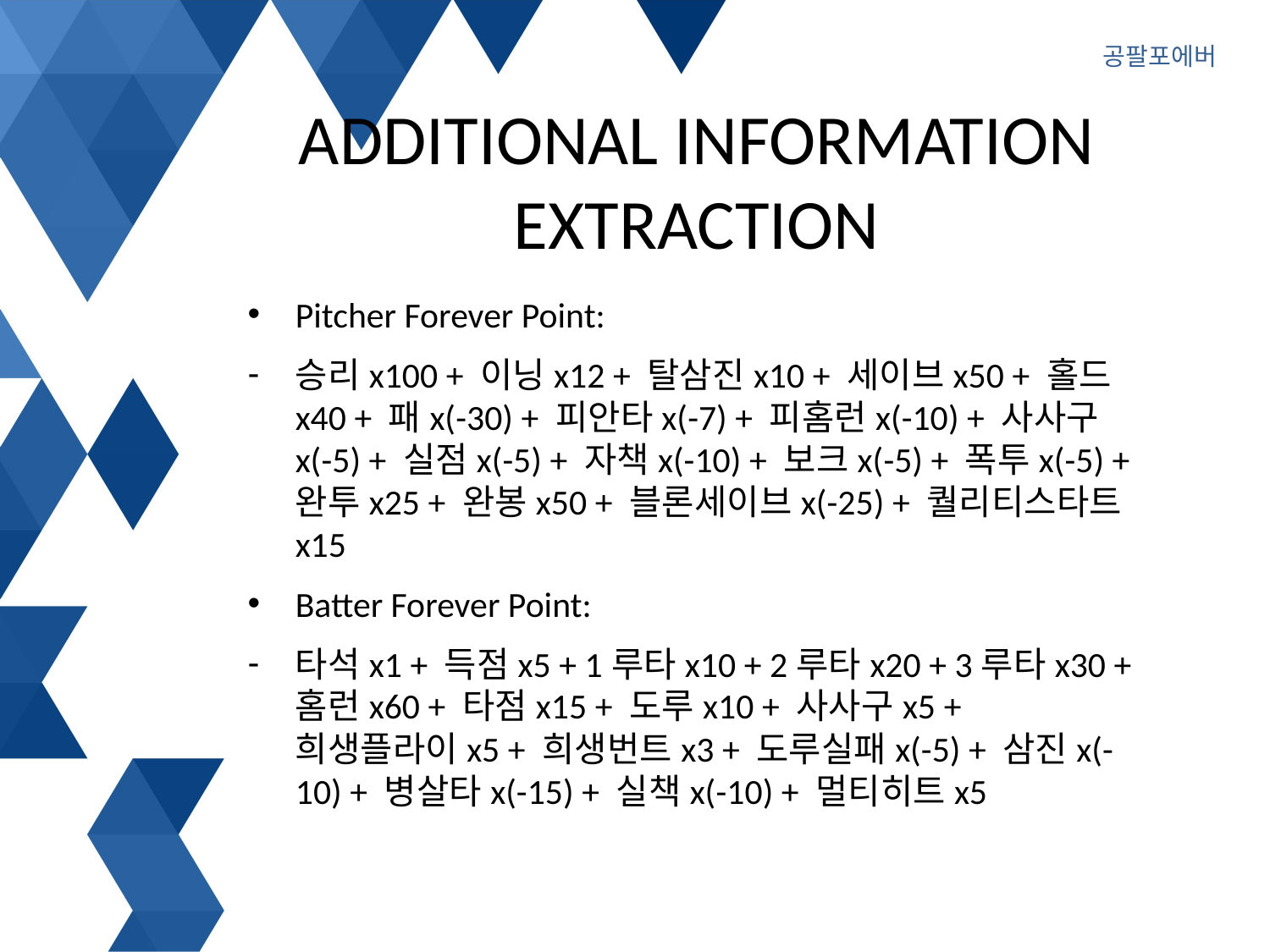

공팔포에버
# Additional Information Extraction
Pitcher Forever Point:
승리x100 + 이닝x12 + 탈삼진x10 + 세이브x50 + 홀드x40 + 패x(-30) + 피안타x(-7) + 피홈런x(-10) + 사사구x(-5) + 실점x(-5) + 자책x(-10) + 보크x(-5) + 폭투x(-5) + 완투x25 + 완봉x50 + 블론세이브x(-25) + 퀄리티스타트x15
Batter Forever Point:
타석x1 + 득점x5 + 1루타x10 + 2루타x20 + 3루타x30 + 홈런x60 + 타점x15 + 도루x10 + 사사구x5 + 희생플라이x5 + 희생번트x3 + 도루실패x(-5) + 삼진x(-10) + 병살타x(-15) + 실책x(-10) + 멀티히트x5